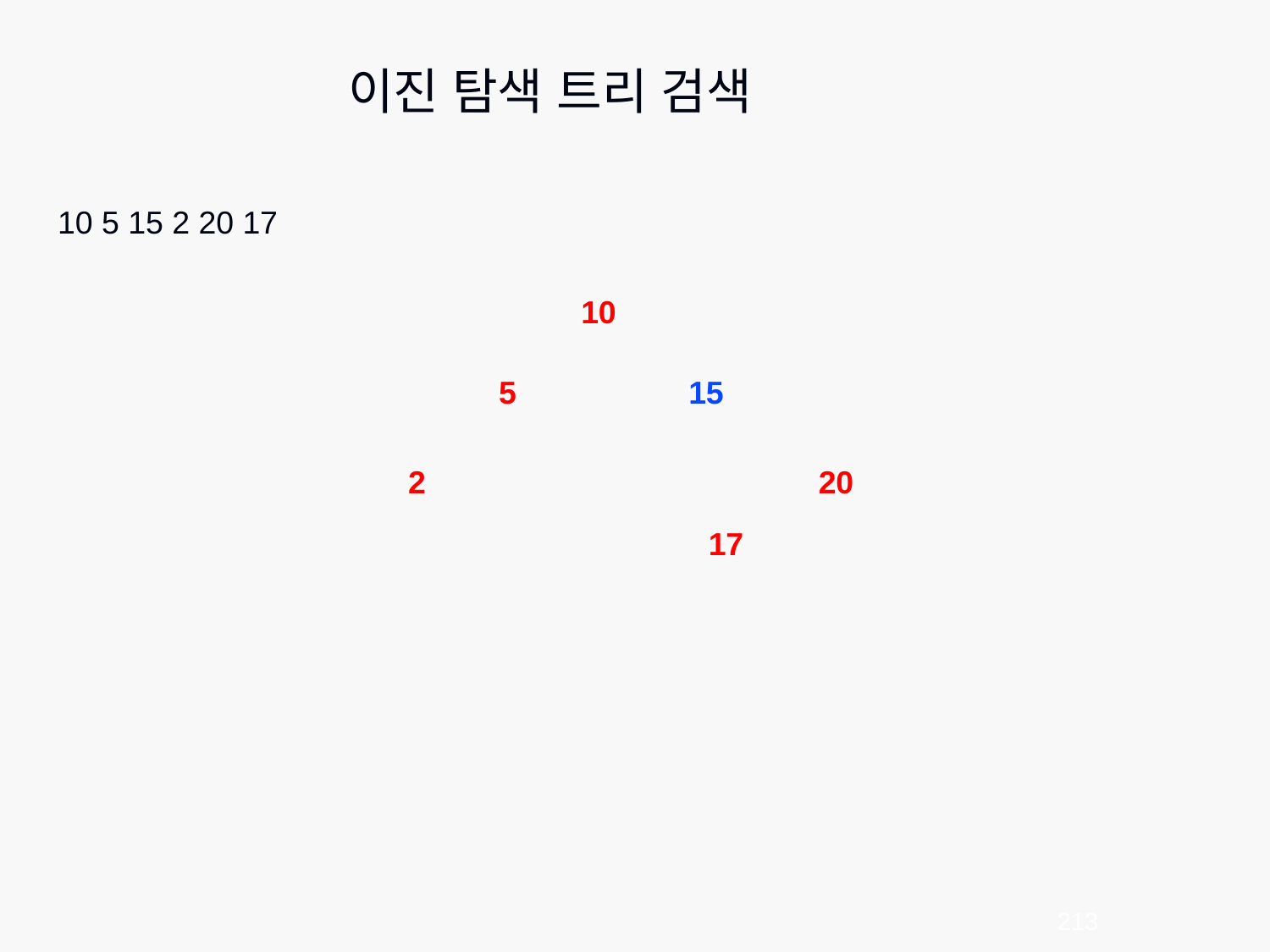

이진 탐색 트리 검색
10 5 15 2 20 17

10
5
15
2
20
17
213